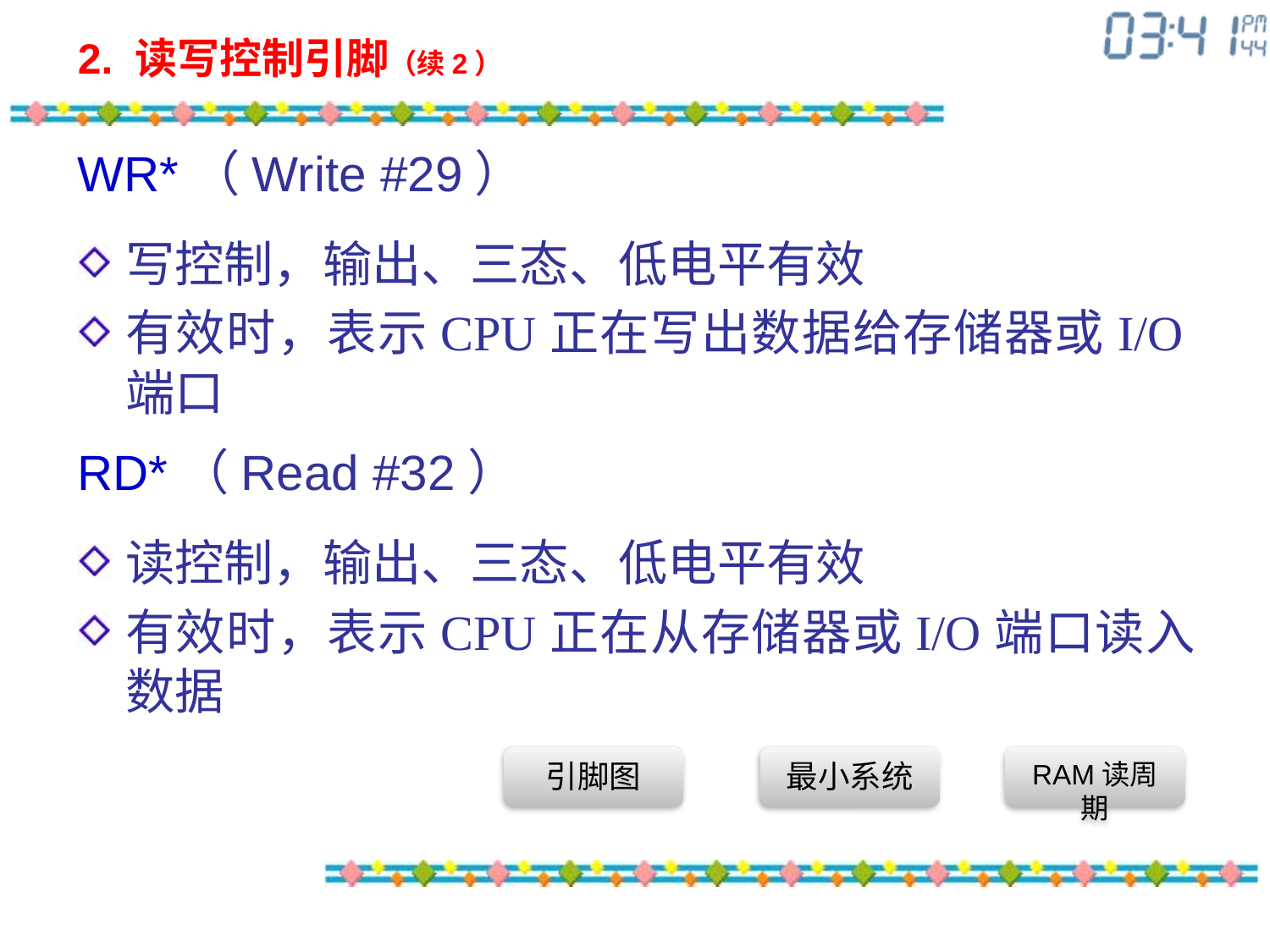

# 2. 读写控制引脚（续2）
WR*（Write #29）
写控制，输出、三态、低电平有效
有效时，表示CPU正在写出数据给存储器或I/O端口
RD*（Read #32）
读控制，输出、三态、低电平有效
有效时，表示CPU正在从存储器或I/O端口读入数据
引脚图
最小系统
RAM读周期